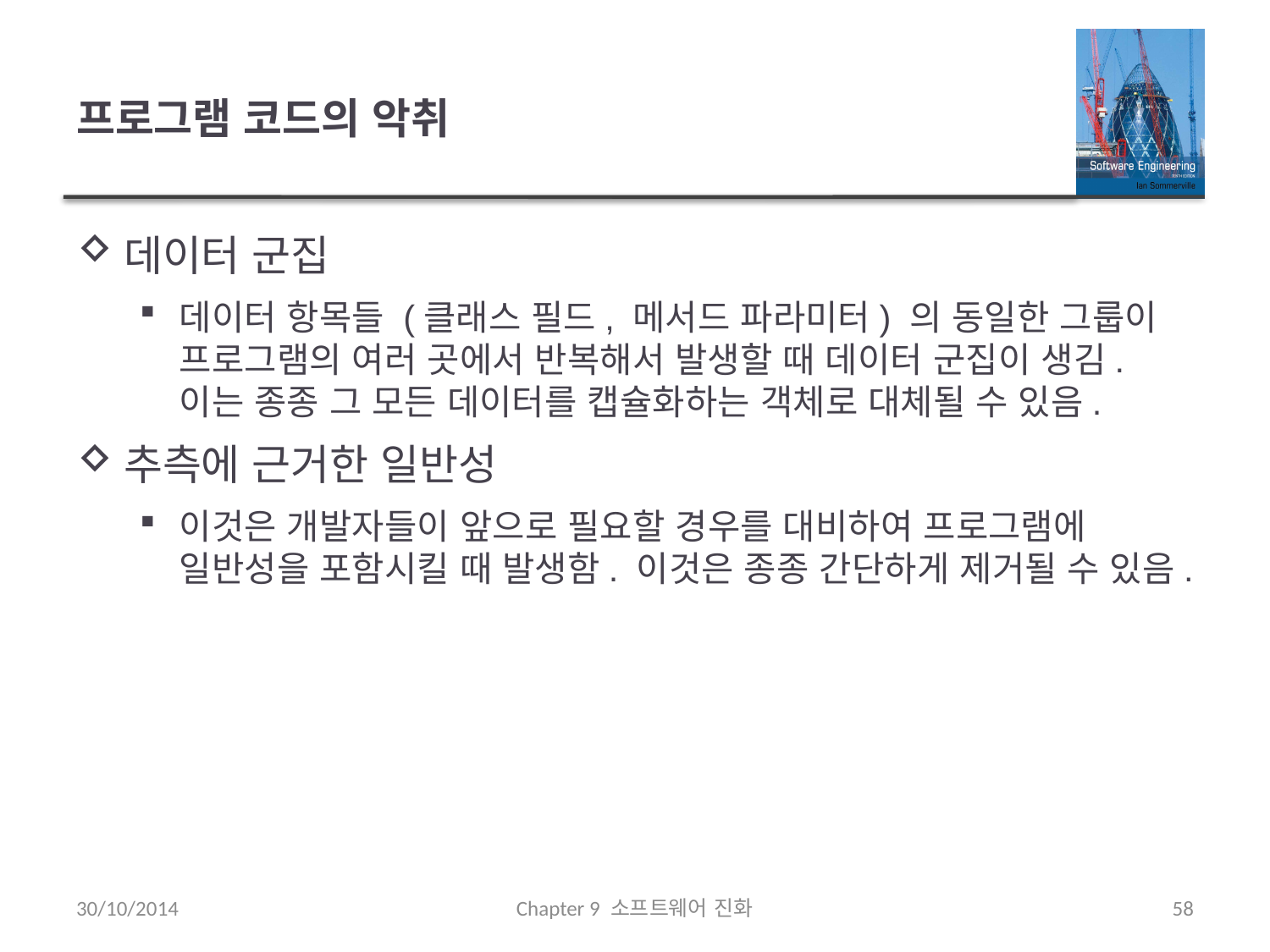

# 프로그램 코드의 악취
데이터 군집
데이터 항목들 (클래스 필드, 메서드 파라미터) 의 동일한 그룹이 프로그램의 여러 곳에서 반복해서 발생할 때 데이터 군집이 생김. 이는 종종 그 모든 데이터를 캡슐화하는 객체로 대체될 수 있음.
추측에 근거한 일반성
이것은 개발자들이 앞으로 필요할 경우를 대비하여 프로그램에 일반성을 포함시킬 때 발생함. 이것은 종종 간단하게 제거될 수 있음.

30/10/2014
Chapter 9 소프트웨어 진화
58